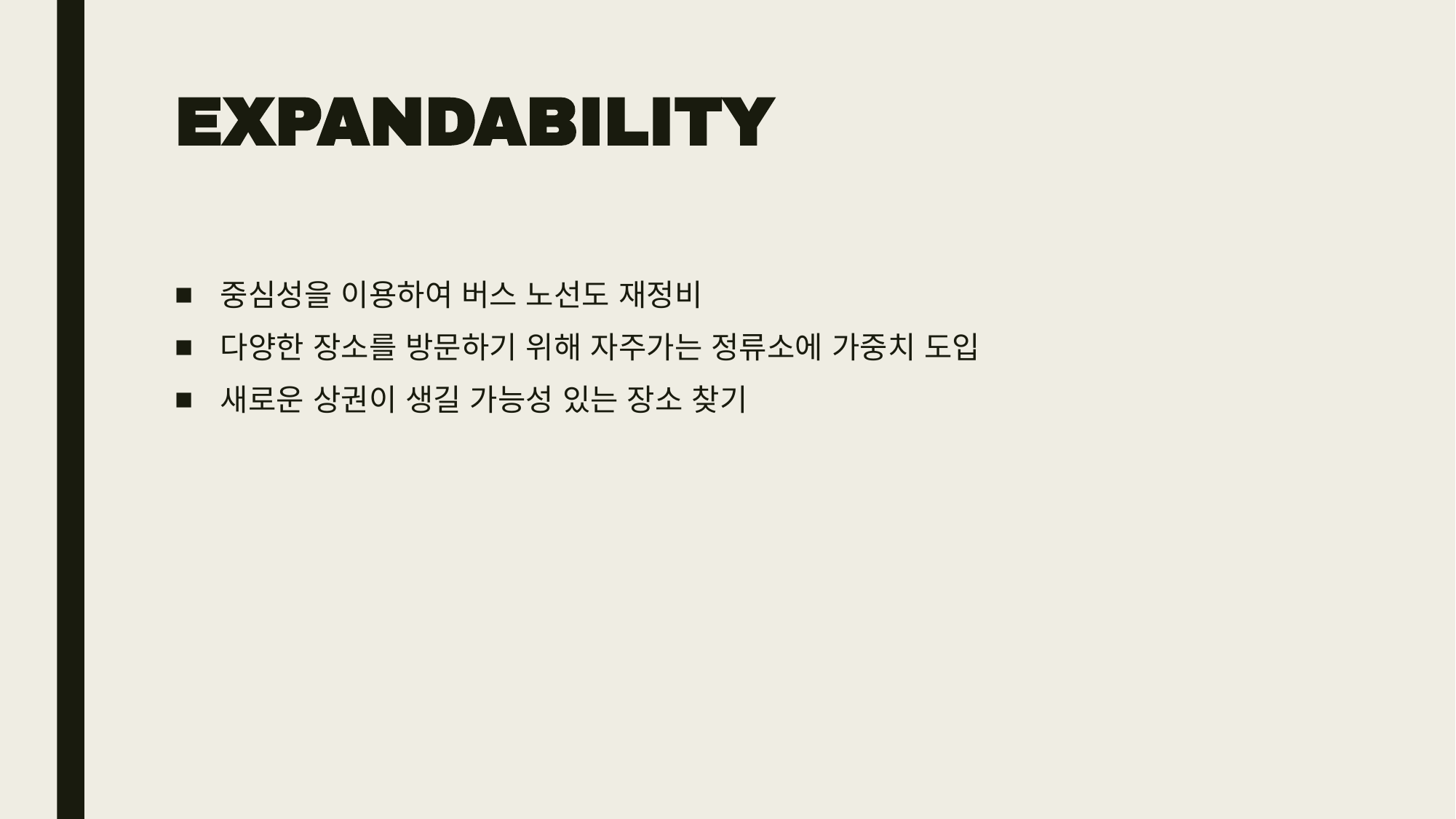

# EXPANDABILITY
중심성을 이용하여 버스 노선도 재정비
다양한 장소를 방문하기 위해 자주가는 정류소에 가중치 도입
새로운 상권이 생길 가능성 있는 장소 찾기